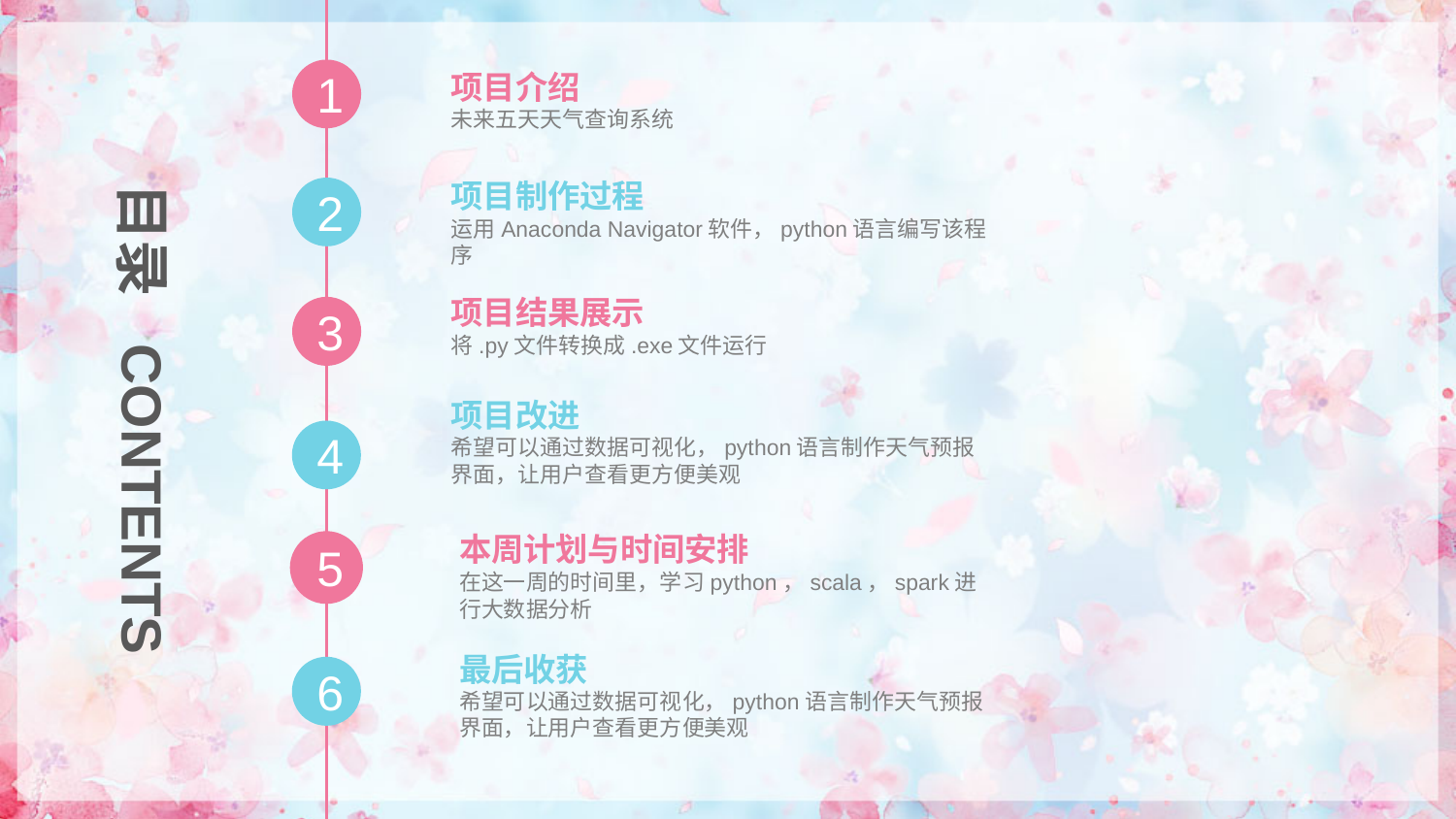

1
项目介绍
未来五天天气查询系统
项目制作过程
运用Anaconda Navigator软件，python语言编写该程序
2
目录
项目结果展示
将.py文件转换成.exe文件运行
3
项目改进
希望可以通过数据可视化，python语言制作天气预报界面，让用户查看更方便美观

4
CONTENTS
本周计划与时间安排
在这一周的时间里，学习python，scala，spark进行大数据分析

5
最后收获
希望可以通过数据可视化，python语言制作天气预报界面，让用户查看更方便美观

6